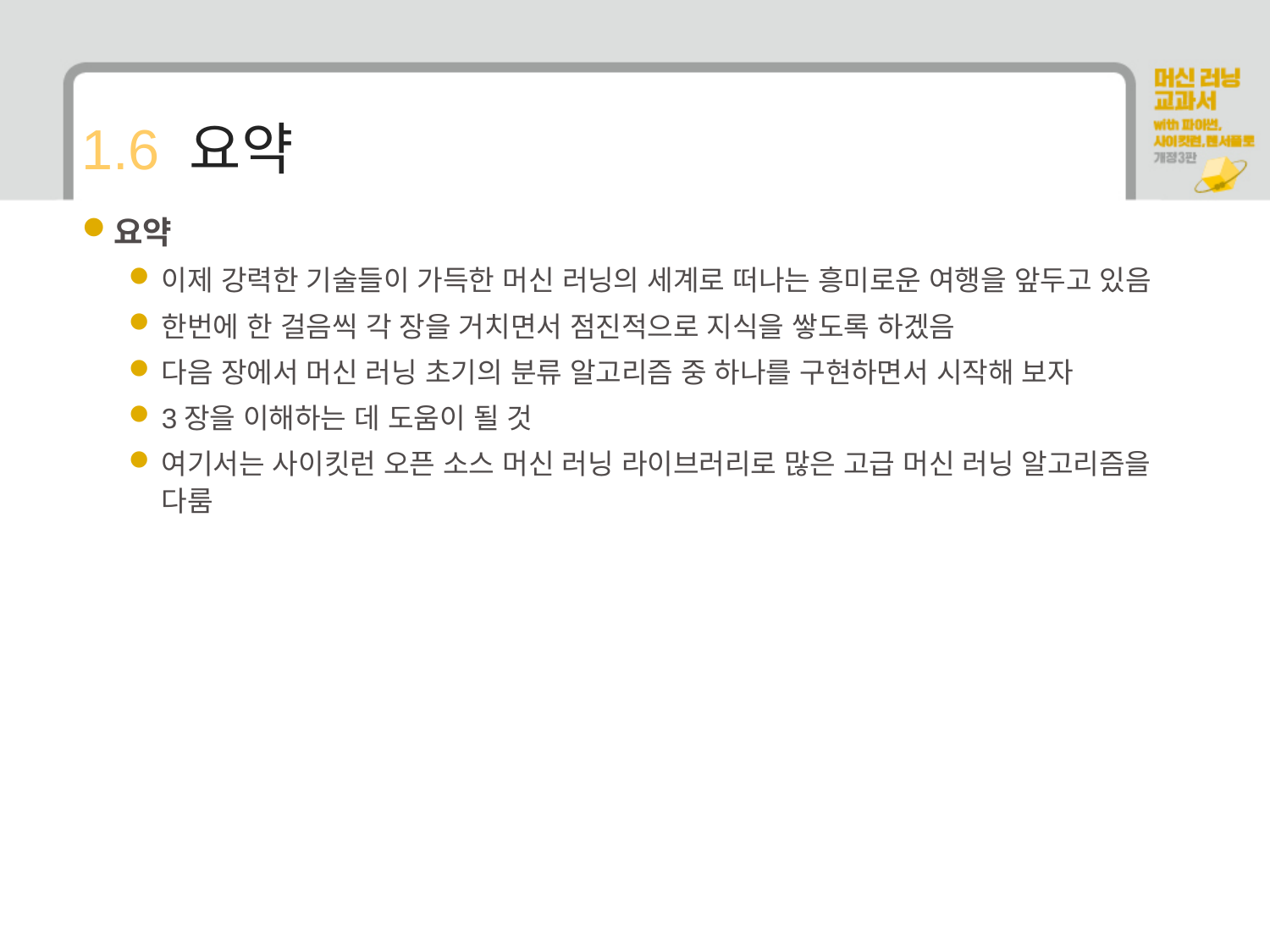

# 1.6 요약
요약
이제 강력한 기술들이 가득한 머신 러닝의 세계로 떠나는 흥미로운 여행을 앞두고 있음
한번에 한 걸음씩 각 장을 거치면서 점진적으로 지식을 쌓도록 하겠음
다음 장에서 머신 러닝 초기의 분류 알고리즘 중 하나를 구현하면서 시작해 보자
3장을 이해하는 데 도움이 될 것
여기서는 사이킷런 오픈 소스 머신 러닝 라이브러리로 많은 고급 머신 러닝 알고리즘을 다룸